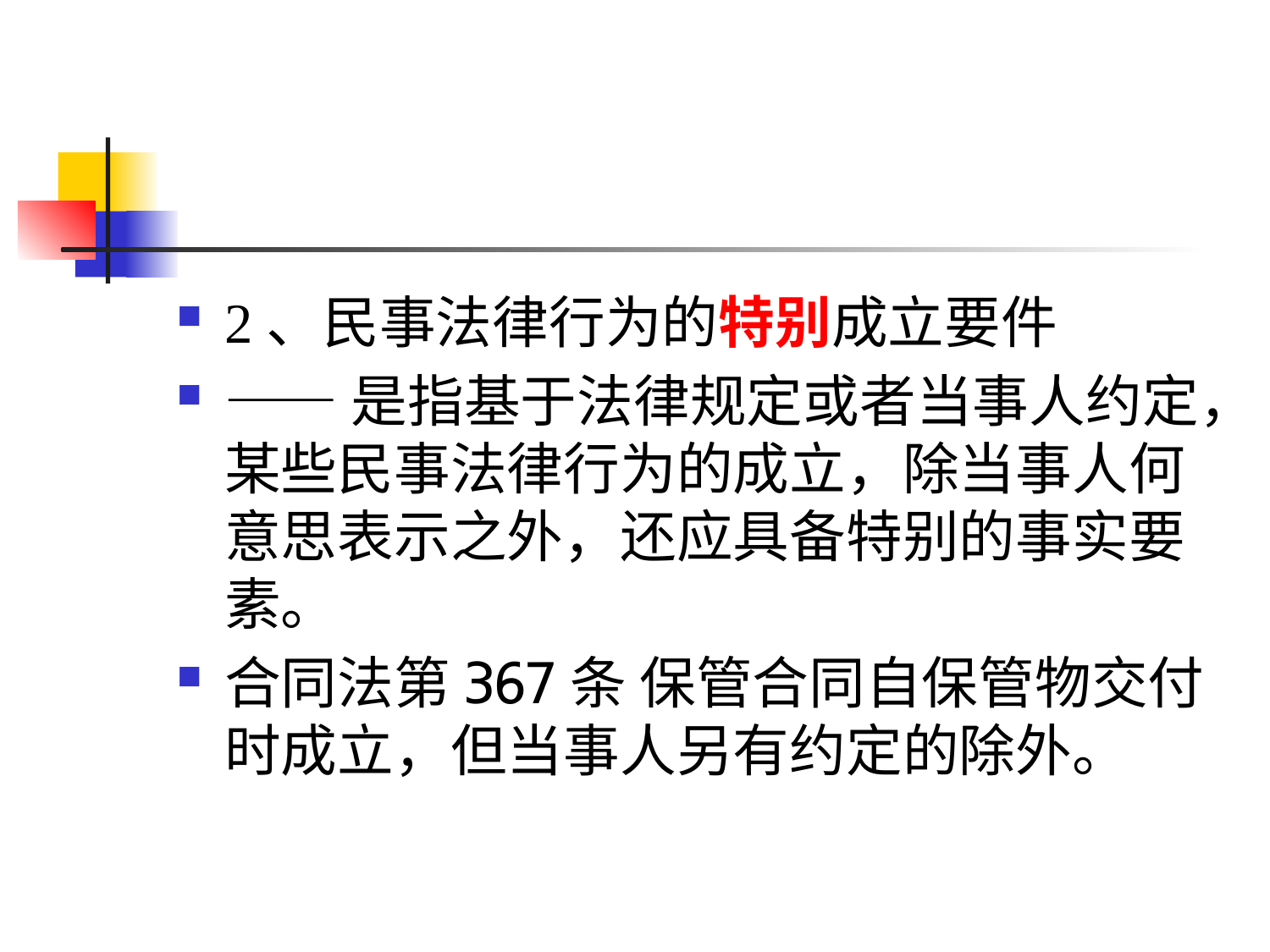

#
2、民事法律行为的特别成立要件
——是指基于法律规定或者当事人约定，某些民事法律行为的成立，除当事人何意思表示之外，还应具备特别的事实要素。
合同法第367条 保管合同自保管物交付时成立，但当事人另有约定的除外。